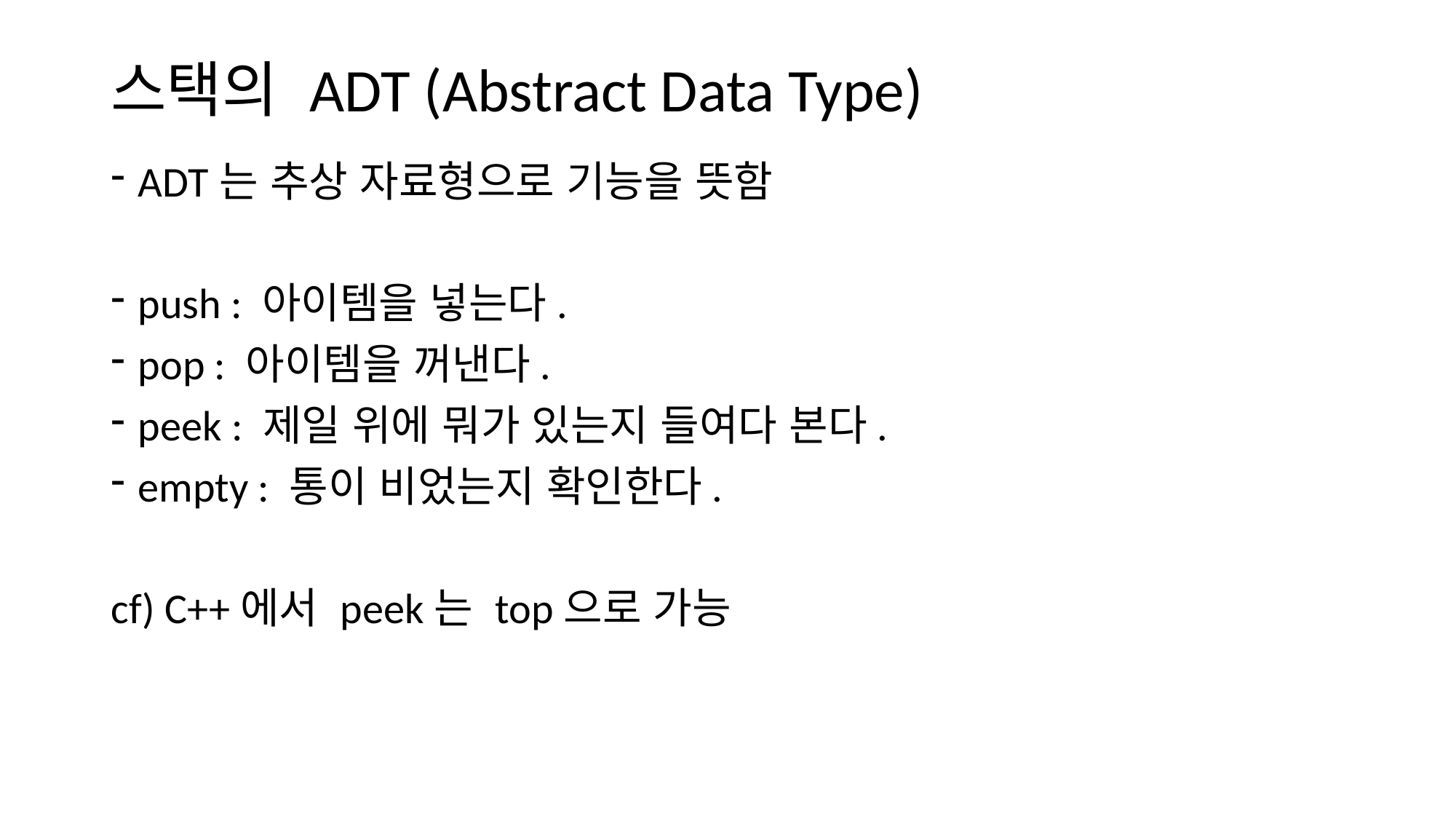

# 스택의 ADT (Abstract Data Type)
ADT는 추상 자료형으로 기능을 뜻함

push : 아이템을 넣는다.
pop : 아이템을 꺼낸다.
peek : 제일 위에 뭐가 있는지 들여다 본다.
empty : 통이 비었는지 확인한다.

cf) C++에서 peek는 top으로 가능